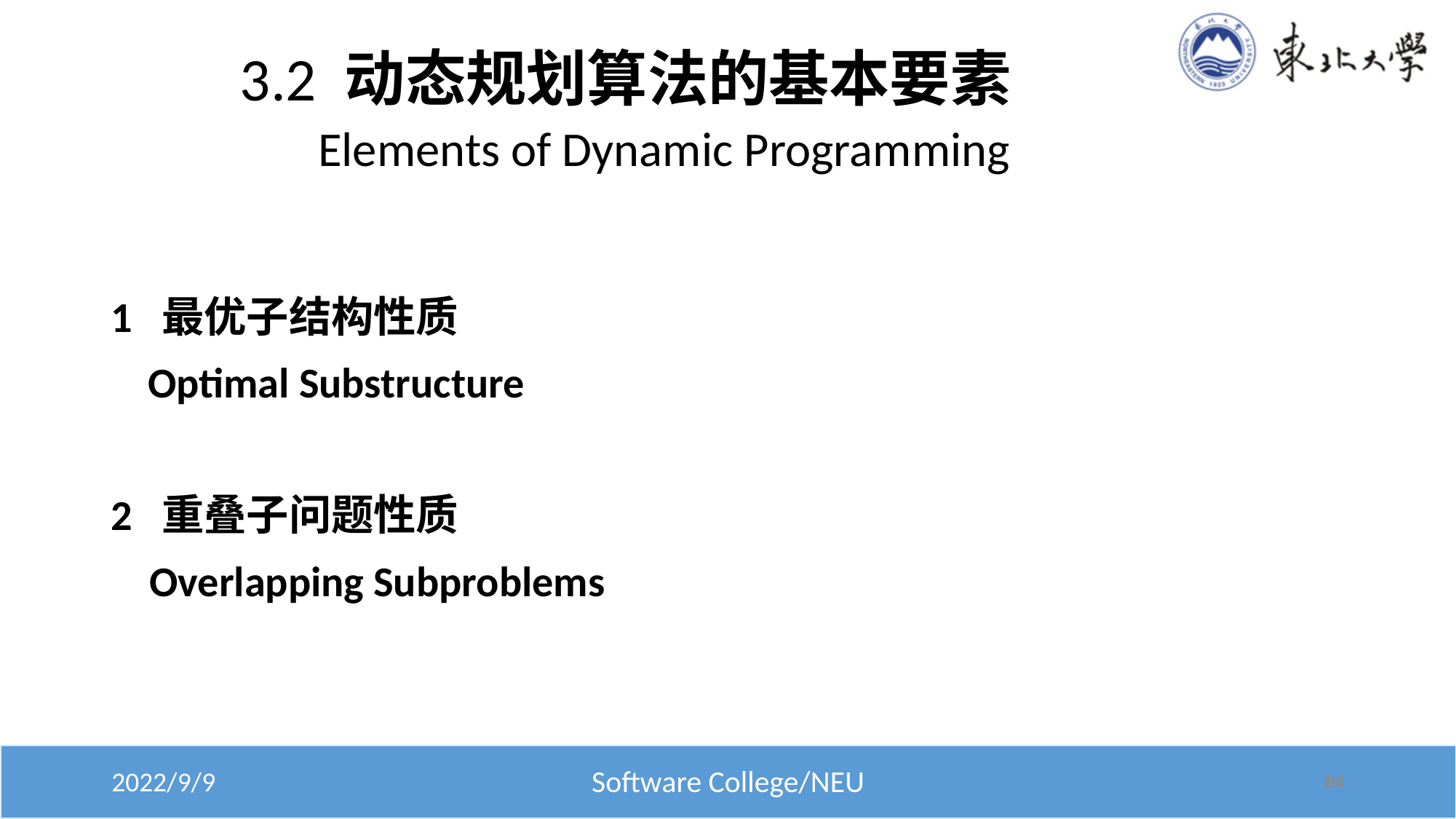

# 3.2 动态规划算法的基本要素 Elements of Dynamic Programming

1  最优子结构性质
	 Optimal Substructure

2  重叠子问题性质
    Overlapping Subproblems
84